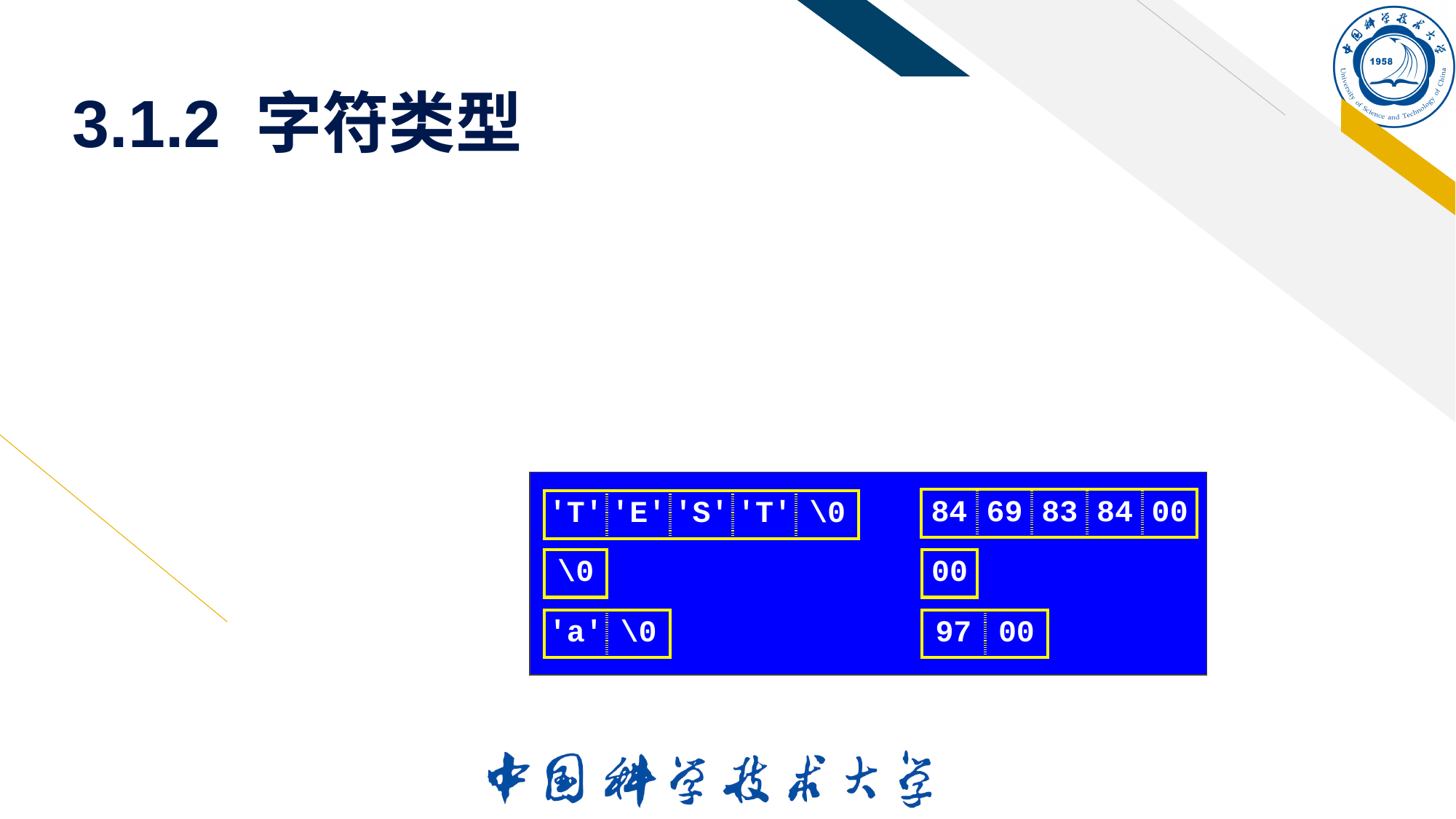

# 3.1.2 字符类型
5. 字符串在内存中的存放方式
在内存中每个字符按顺序存储
字符串结尾处有一个特殊空字符：ASCII=0，转义形式’\0’， 作为字符串串尾标志
字符串结束标志‘\0’是无法显示的，在字符串常量中，也不用显式写出来，自动包含。

举例：

"TEST“

““ （空串）

"a"

| 84 | 69 | 83 | 84 | 00 |
| --- | --- | --- | --- | --- |
| 'T' | 'E' | 'S' | 'T' | \0 |
| --- | --- | --- | --- | --- |
| \0 |
| --- |
| 00 |
| --- |
| 'a' | \0 |
| --- | --- |
| 97 | 00 |
| --- | --- |